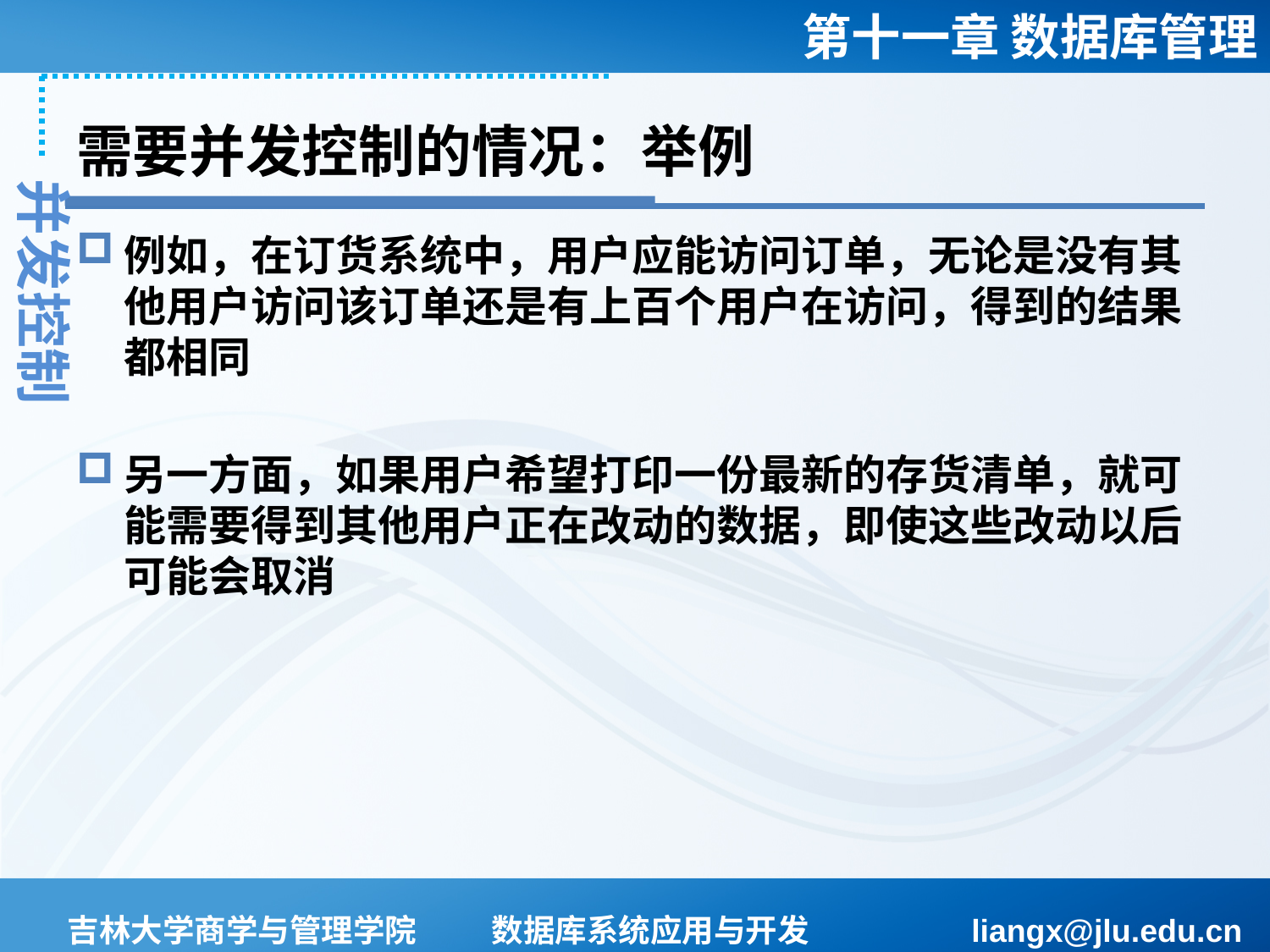

# 需要并发控制的情况：举例
并发控制
例如，在订货系统中，用户应能访问订单，无论是没有其他用户访问该订单还是有上百个用户在访问，得到的结果都相同

另一方面，如果用户希望打印一份最新的存货清单，就可能需要得到其他用户正在改动的数据，即使这些改动以后可能会取消